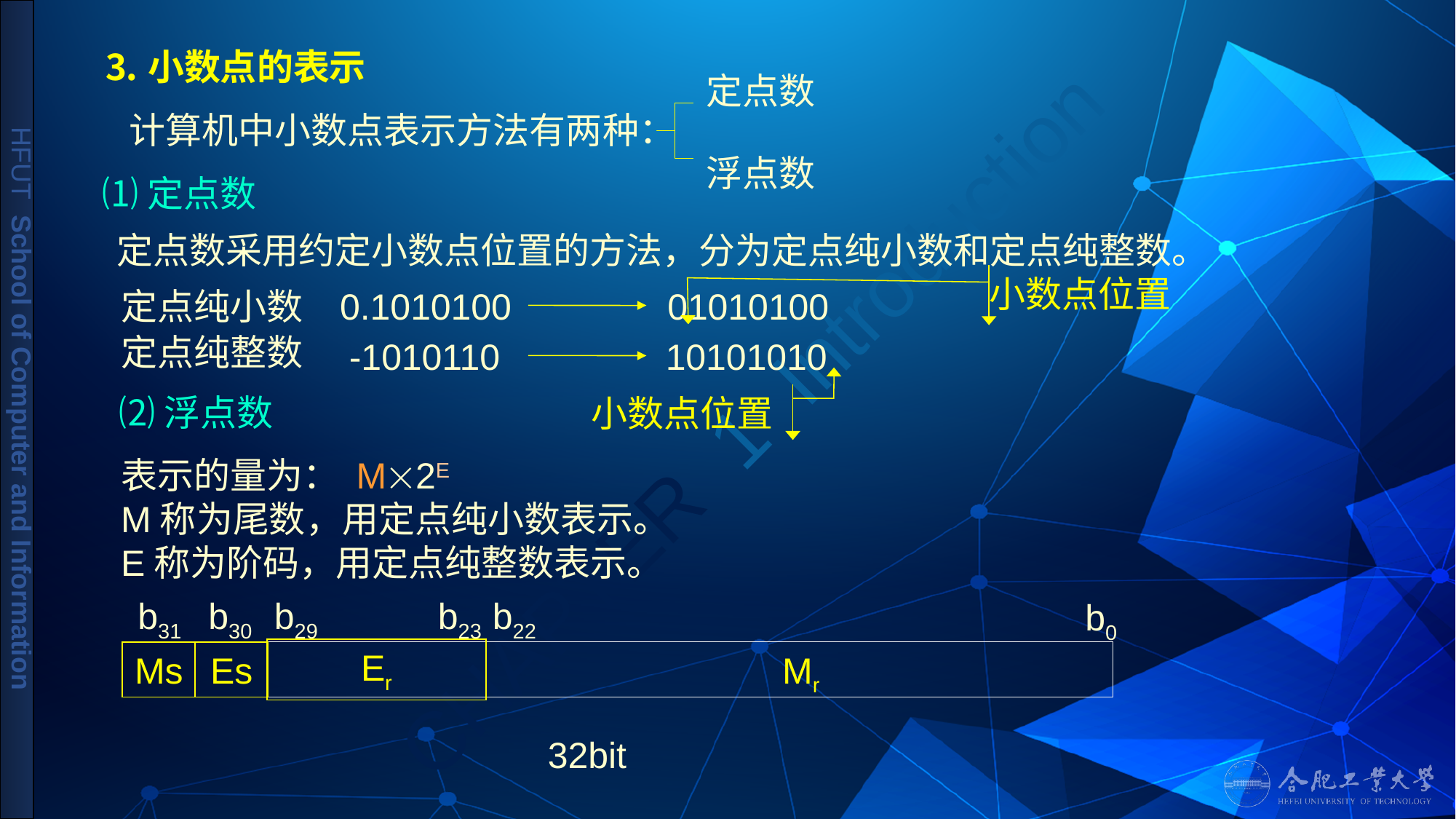

# ⒊小数点的表示
定点数
计算机中小数点表示方法有两种：

浮点数
       ⑴定点数
      定点数采用约定小数点位置的方法，分为定点纯小数和定点纯整数。
小数点位置
定点纯小数
0.1010100
01010100

定点纯整数
-1010110
10101010

⑵浮点数
小数点位置
表示的量为： M×2E
M称为尾数，用定点纯小数表示。
E称为阶码，用定点纯整数表示。
b31
b30
b29
b23
b22
b0
Mr
Ms
Es
Er

32bit